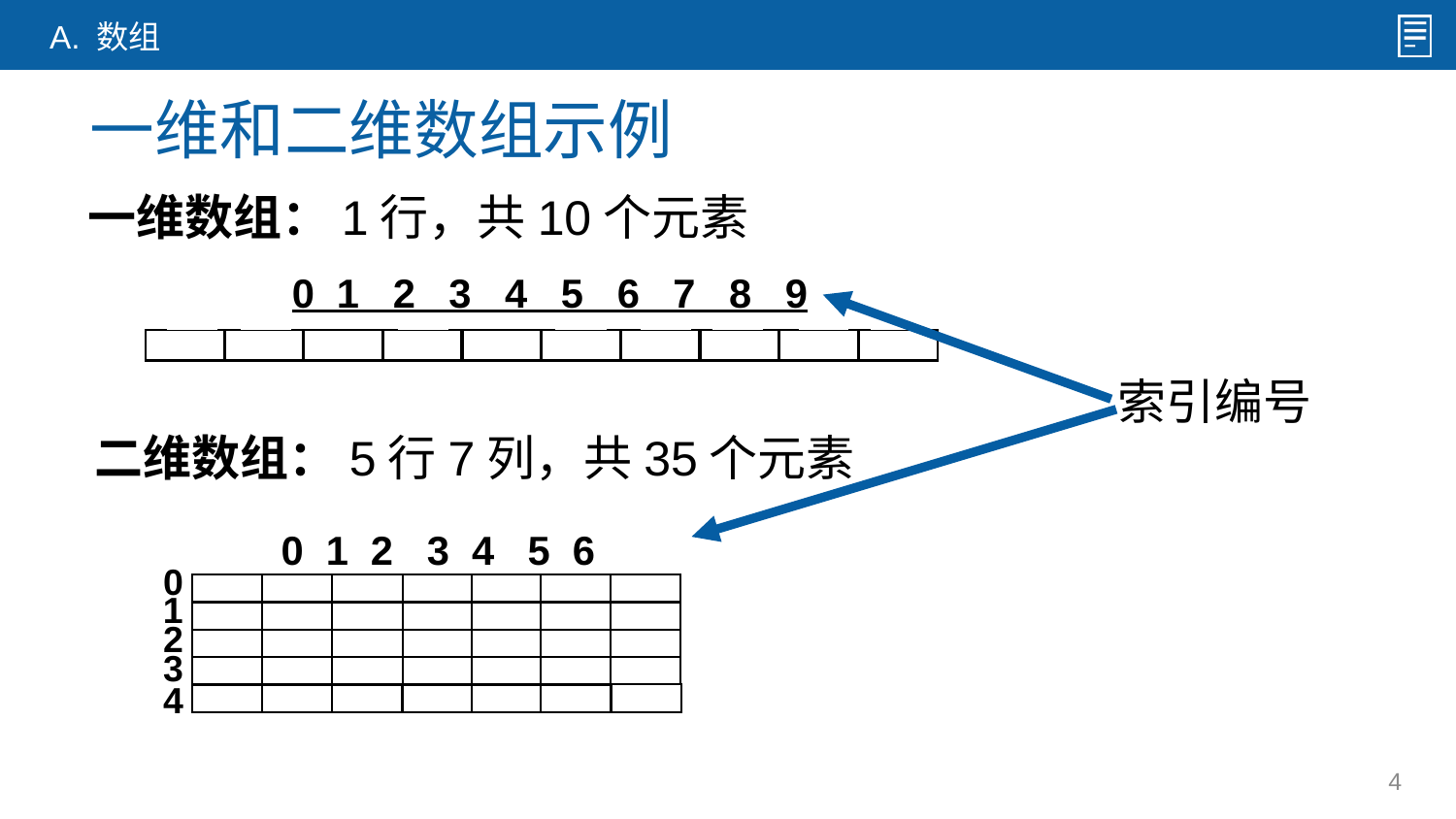

A. 数组

一维和二维数组示例
一维数组：1行，共10个元素

0  1   2   3   4   5   6   7   8   9
1.2
3.2
8.0
5.1
6.0
1.0
2.5
1.7

索引编号
二维数组：5行7列，共35个元素
0  1  2   3  4   5  6
0

1
2
3
4
4